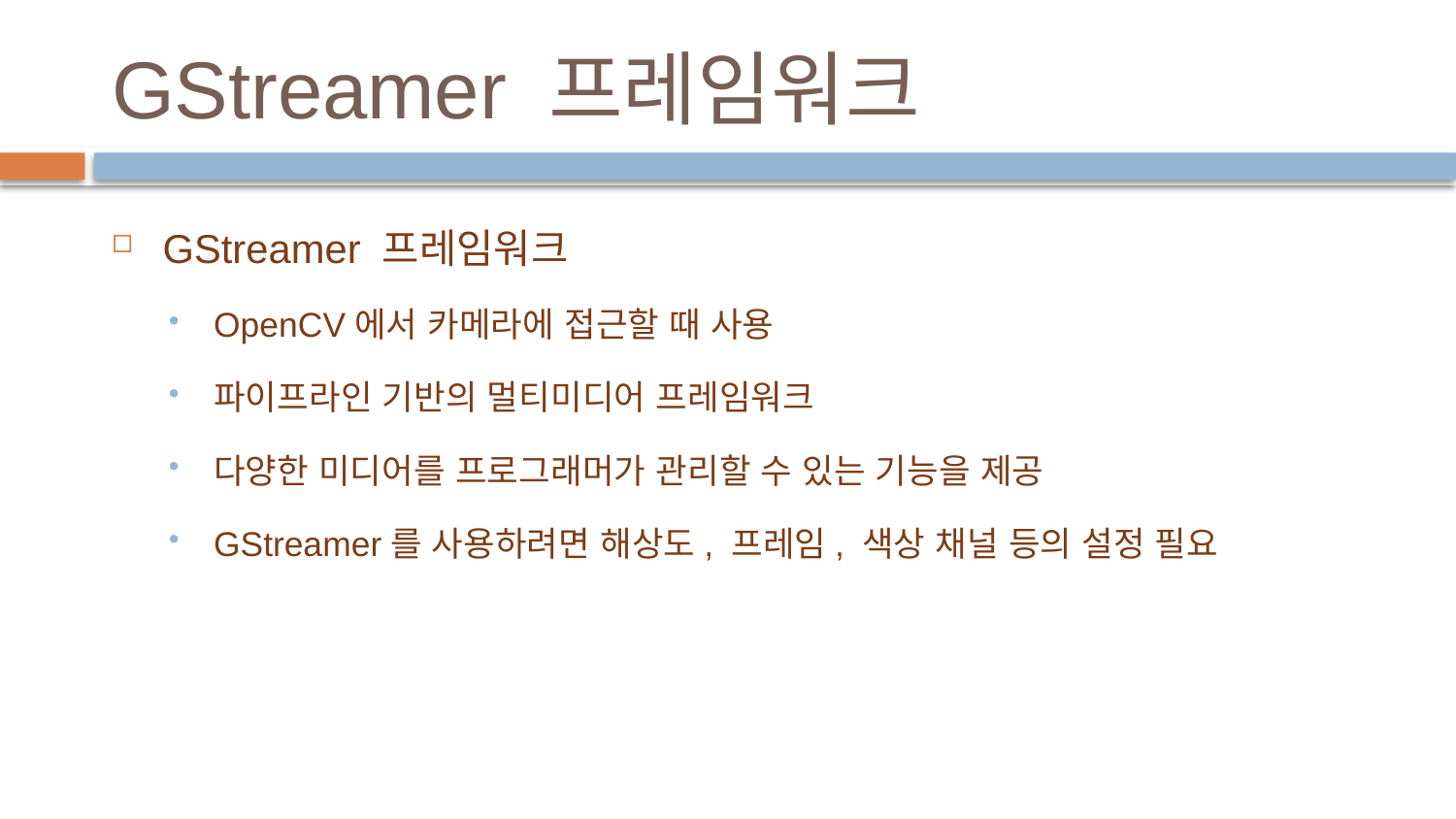

# GStreamer 프레임워크
GStreamer 프레임워크
OpenCV에서 카메라에 접근할 때 사용
파이프라인 기반의 멀티미디어 프레임워크
다양한 미디어를 프로그래머가 관리할 수 있는 기능을 제공
GStreamer를 사용하려면 해상도, 프레임, 색상 채널 등의 설정 필요